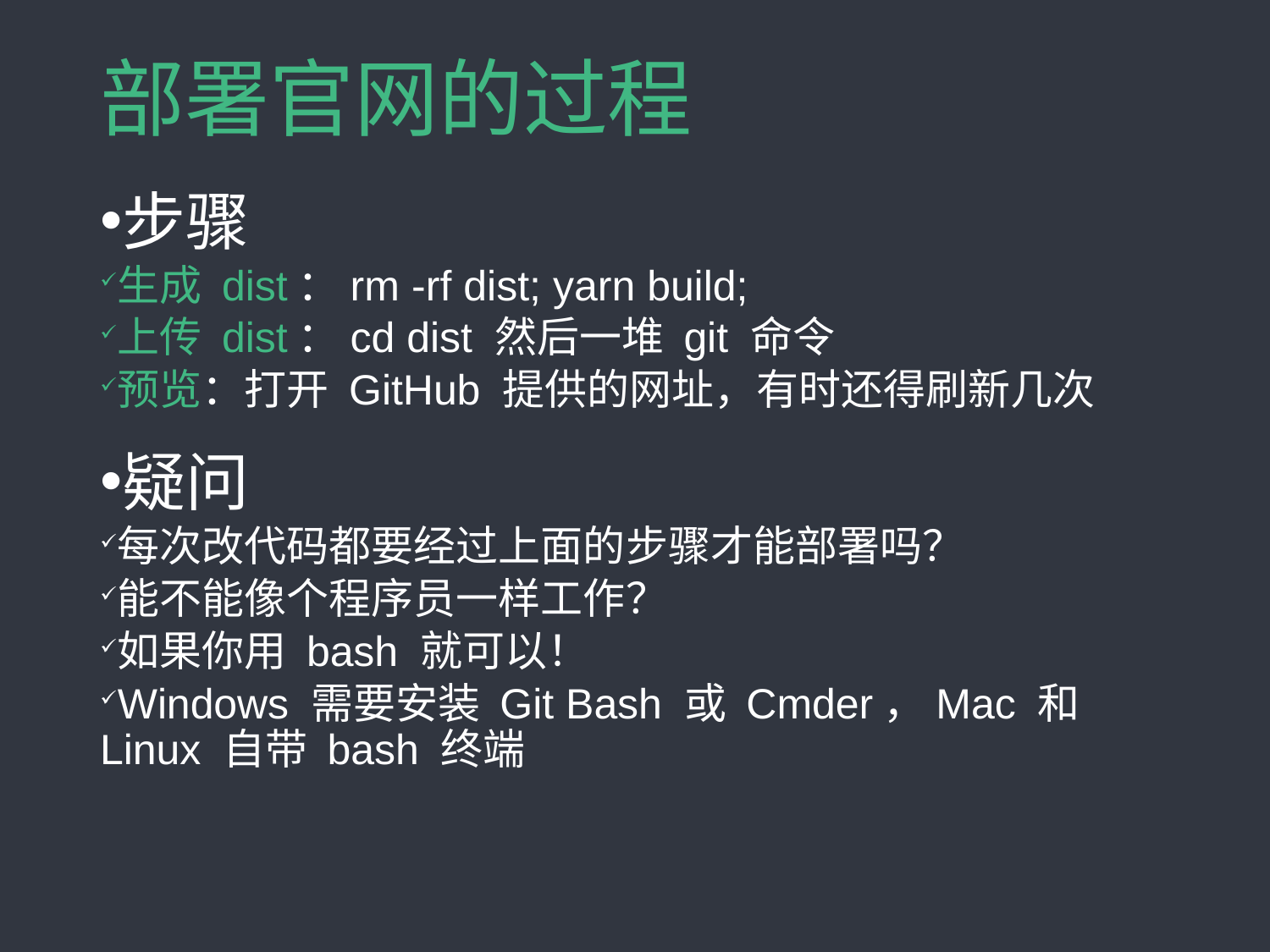

# 部署官网的过程
步骤
生成 dist：rm -rf dist; yarn build;
上传 dist：cd dist 然后一堆 git 命令
预览：打开 GitHub 提供的网址，有时还得刷新几次
疑问
每次改代码都要经过上面的步骤才能部署吗？
能不能像个程序员一样工作？
如果你用 bash 就可以！
Windows 需要安装 Git Bash 或 Cmder，Mac 和 Linux 自带 bash 终端